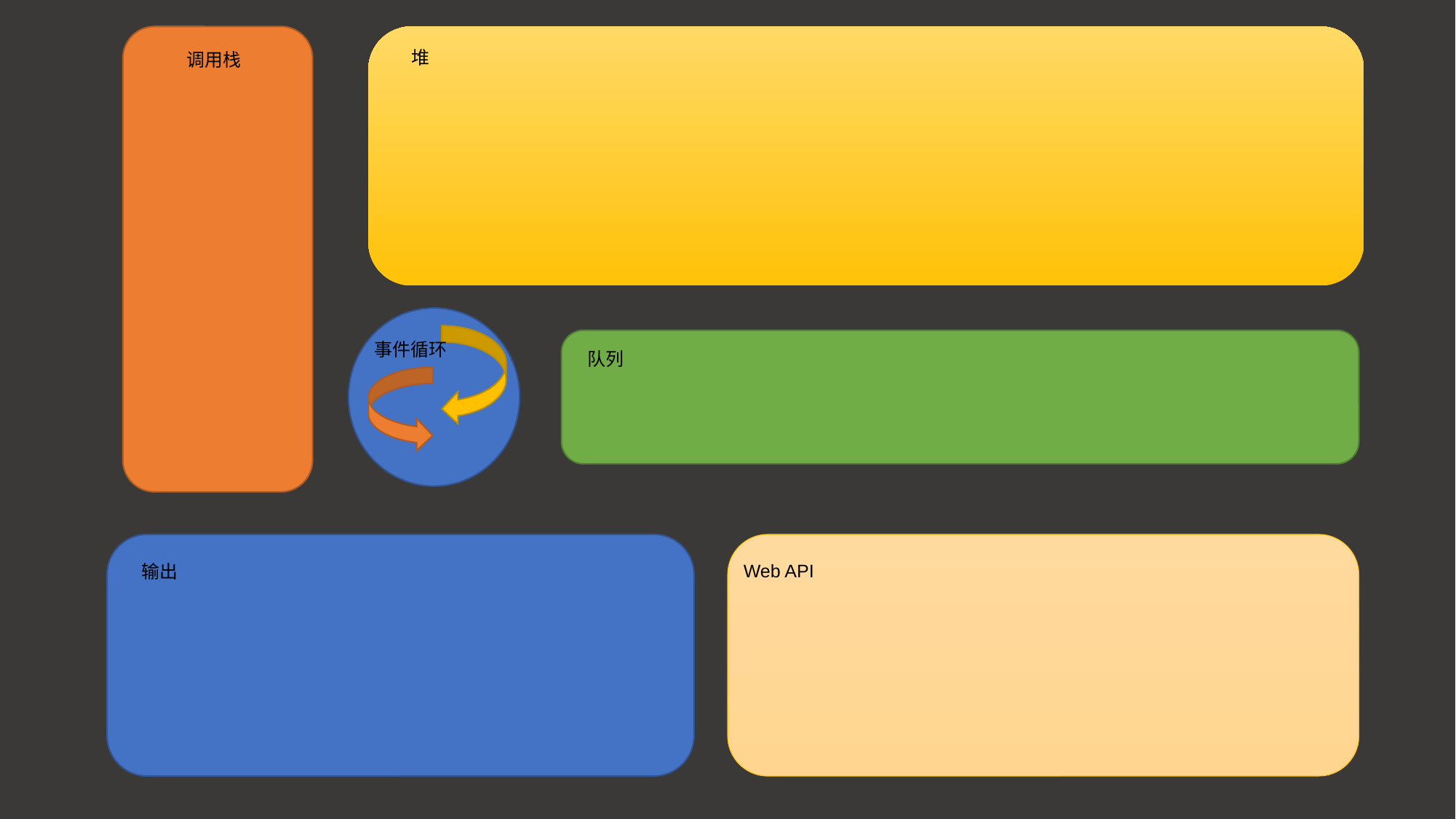

堆
调用栈

事件循环
队列

Web API
输出